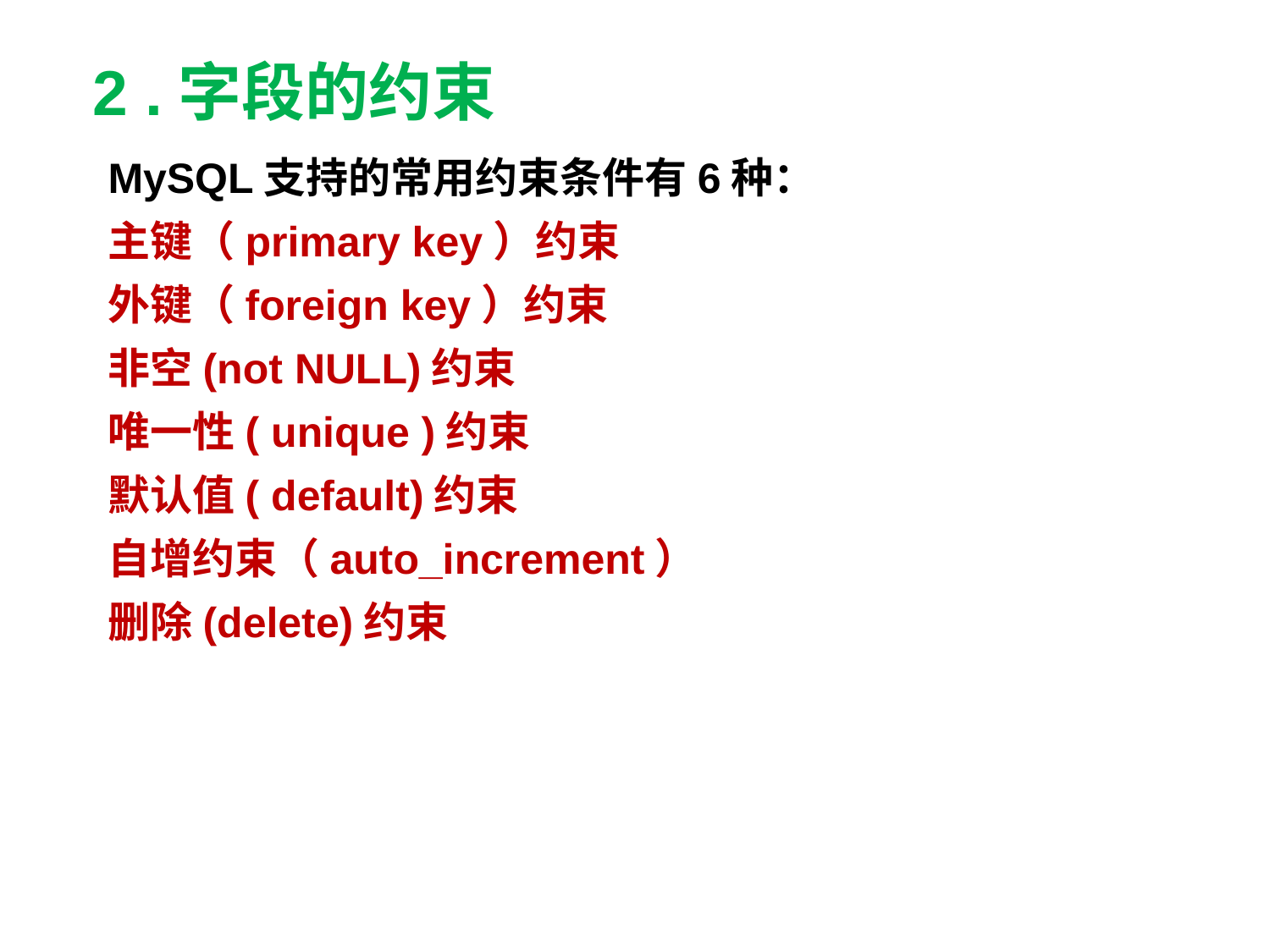

2 .字段的约束
MySQL支持的常用约束条件有6种：
主键（primary key）约束
外键（foreign key）约束
非空(not NULL)约束
唯一性( unique )约束
默认值( default)约束
自增约束（auto_increment）
删除(delete)约束